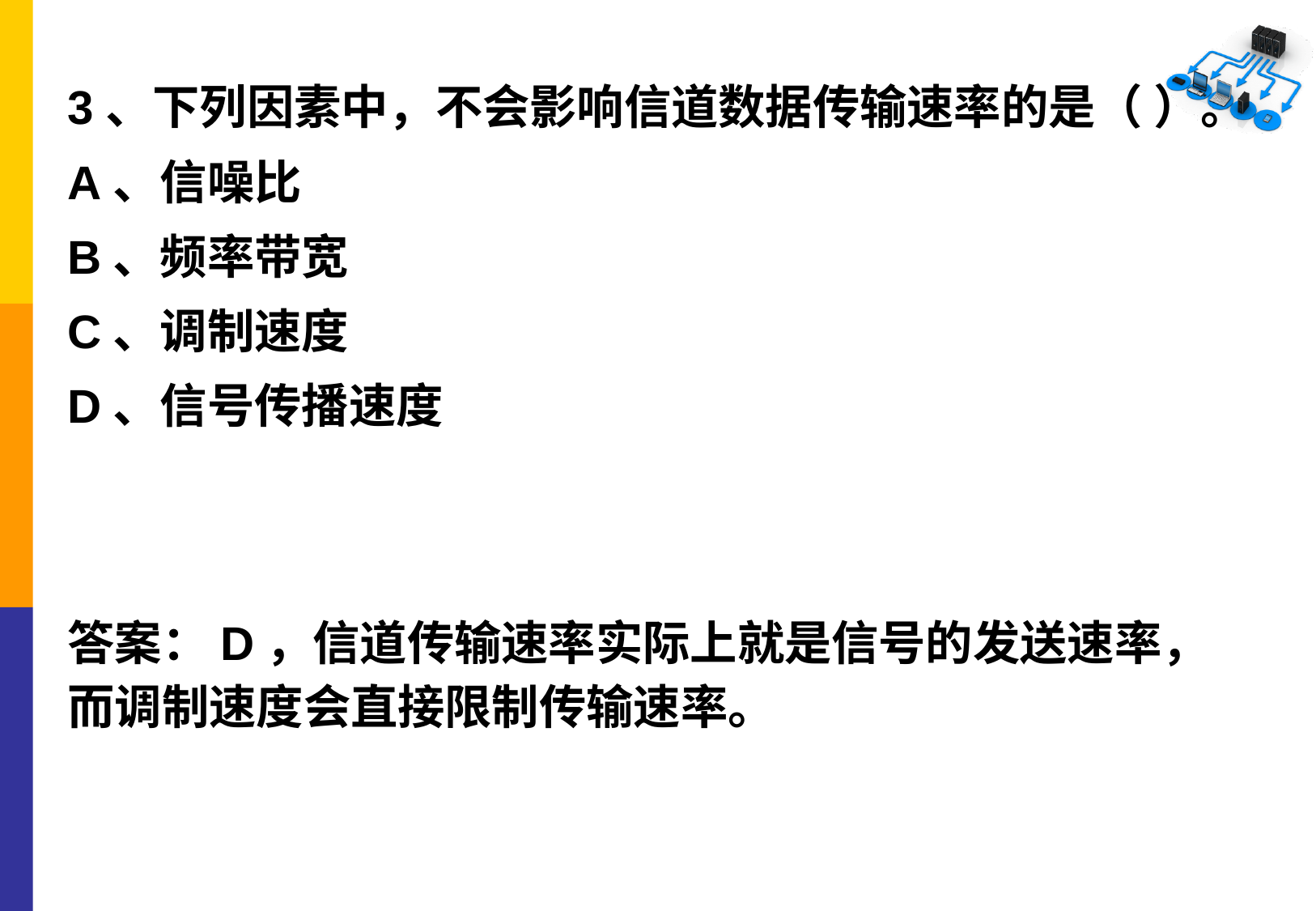

3、下列因素中，不会影响信道数据传输速率的是（ ）。
A、信噪比
B、频率带宽
C、调制速度
D、信号传播速度
答案：D，信道传输速率实际上就是信号的发送速率，而调制速度会直接限制传输速率。